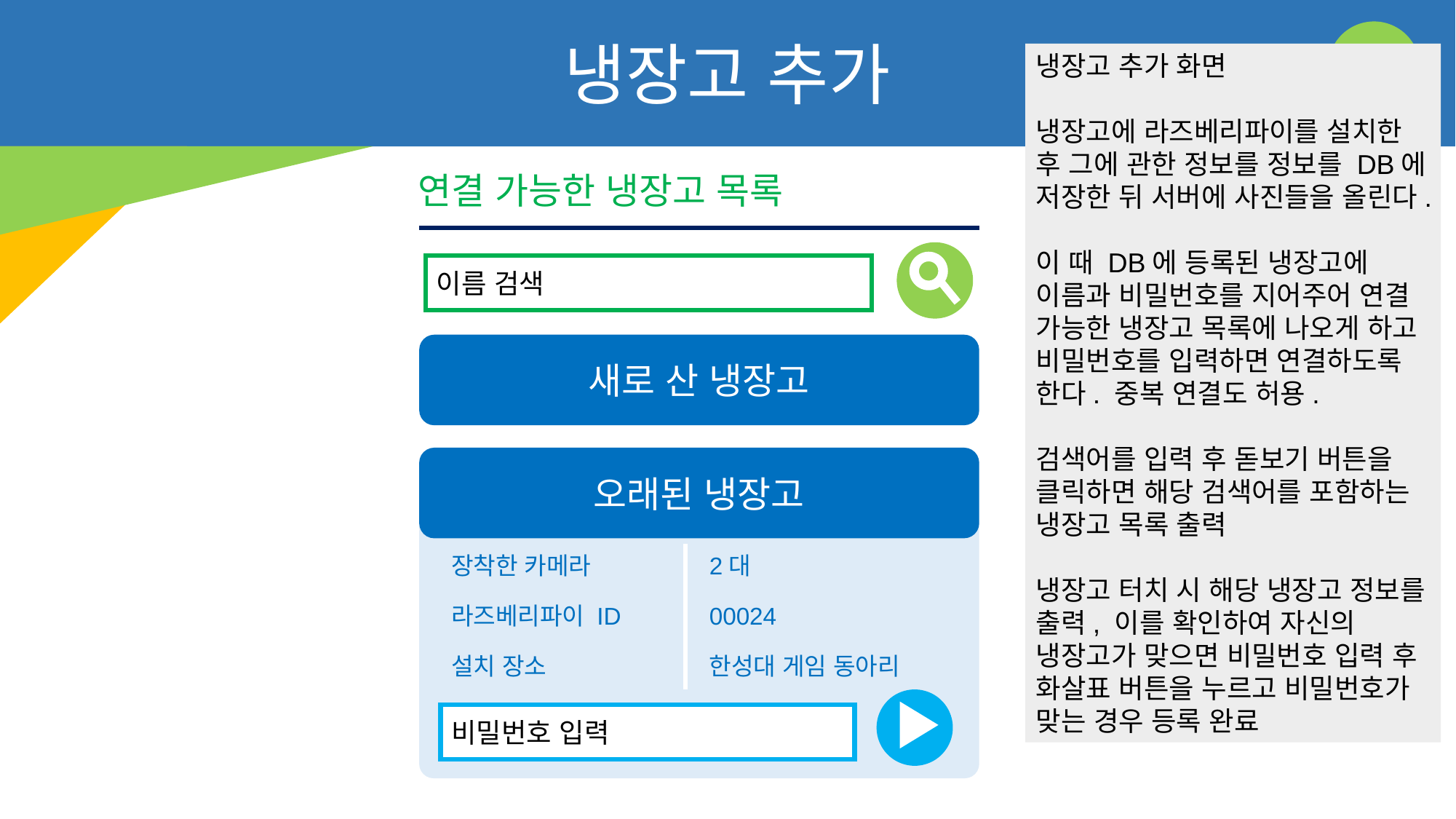

냉장고 추가

냉장고 추가 화면

냉장고에 라즈베리파이를 설치한 후 그에 관한 정보를 정보를 DB에 저장한 뒤 서버에 사진들을 올린다.

이 때 DB에 등록된 냉장고에 이름과 비밀번호를 지어주어 연결 가능한 냉장고 목록에 나오게 하고 비밀번호를 입력하면 연결하도록 한다. 중복 연결도 허용.

검색어를 입력 후 돋보기 버튼을 클릭하면 해당 검색어를 포함하는 냉장고 목록 출력

냉장고 터치 시 해당 냉장고 정보를 출력, 이를 확인하여 자신의 냉장고가 맞으면 비밀번호 입력 후 화살표 버튼을 누르고 비밀번호가 맞는 경우 등록 완료
연결 가능한 냉장고 목록

이름 검색
새로 산 냉장고

오래된 냉장고
장착한 카메라
2대
라즈베리파이 ID
00024
설치 장소
한성대 게임 동아리

비밀번호 입력